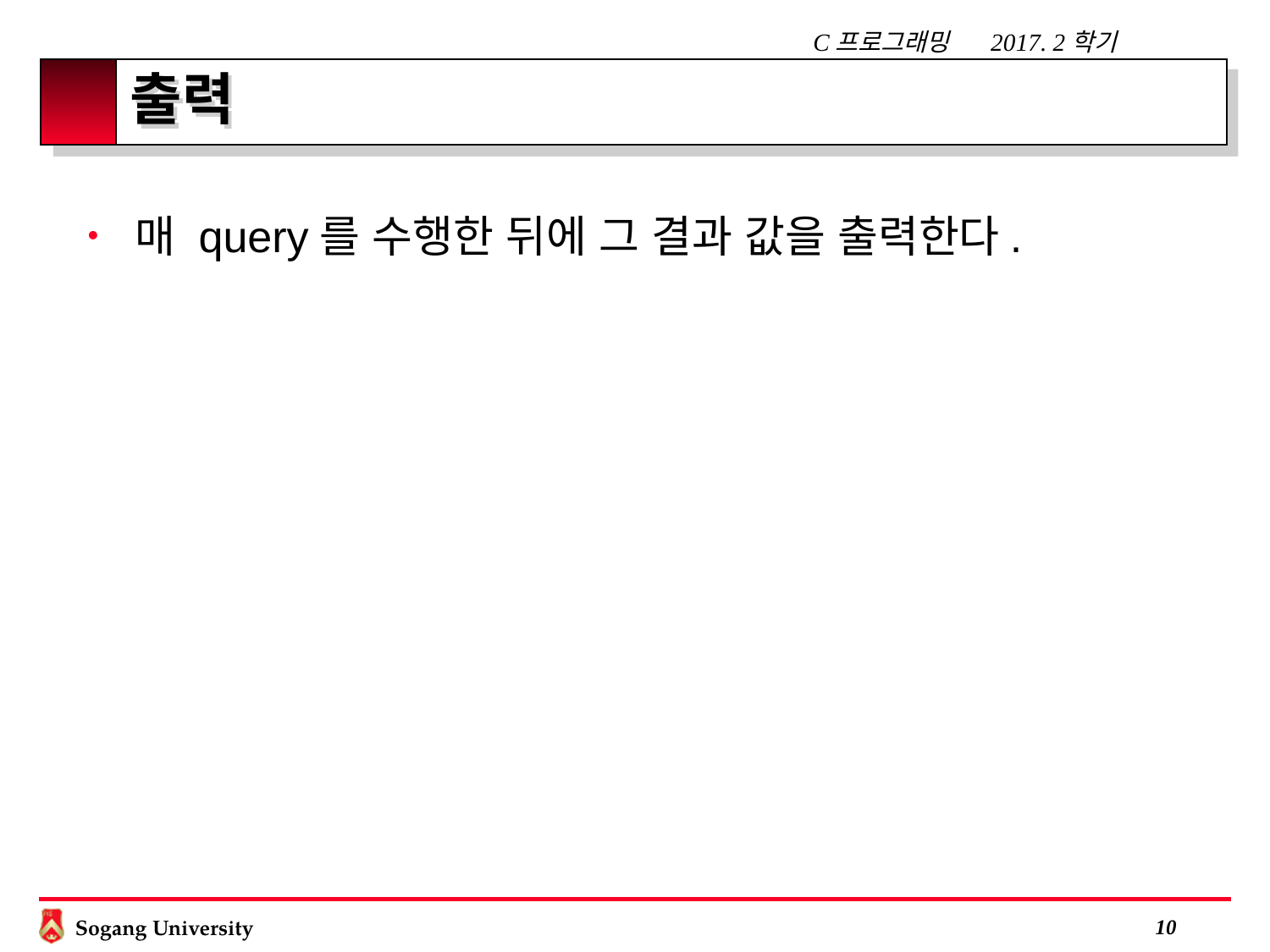

# 출력
매 query를 수행한 뒤에 그 결과 값을 출력한다.
 10